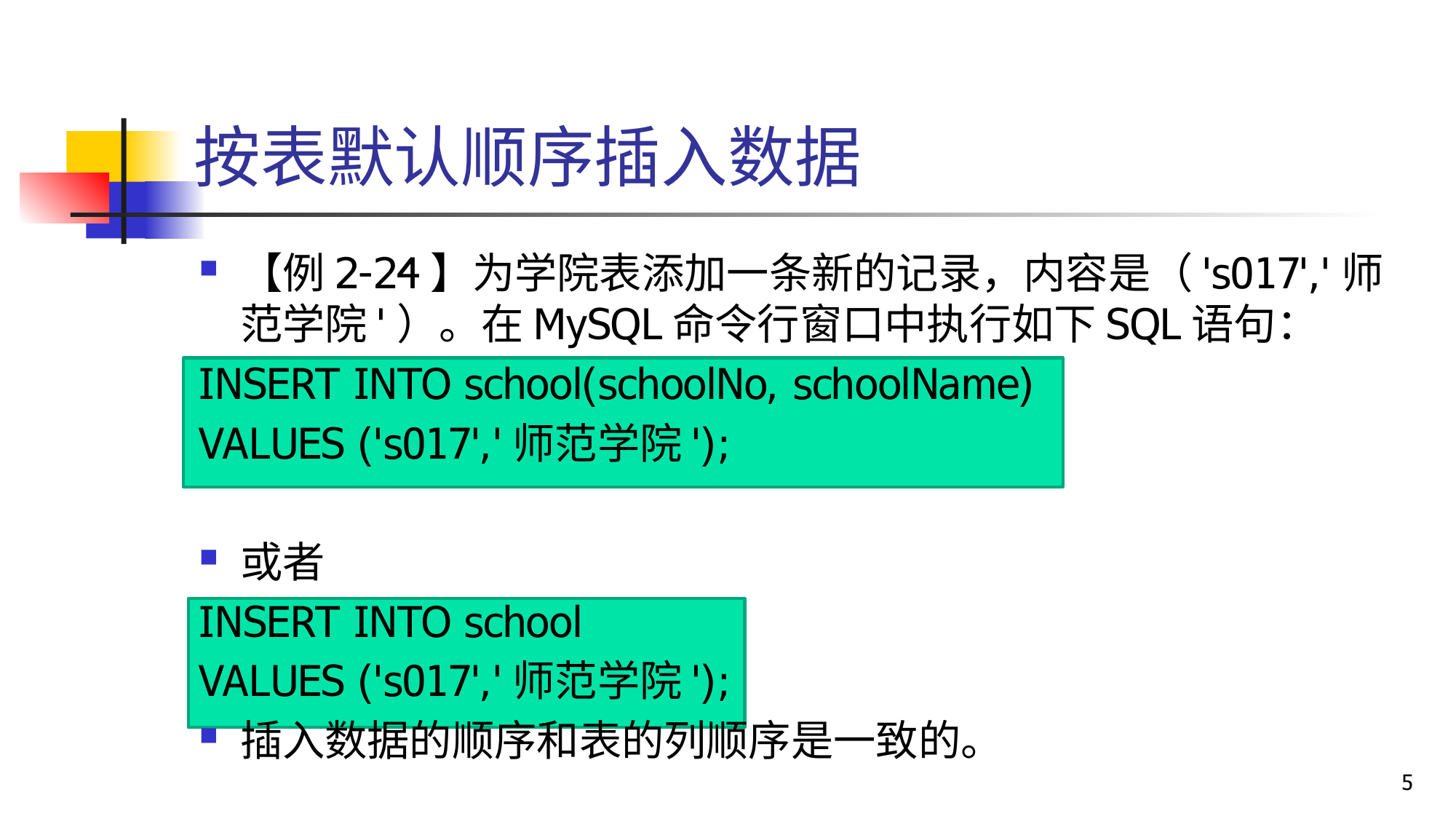

# 按表默认顺序插入数据
【例2-24】为学院表添加一条新的记录，内容是（'s017','师范学院'）。在MySQL命令行窗口中执行如下SQL语句：
INSERT INTO school(schoolNo, schoolName)
VALUES ('s017','师范学院');

或者
INSERT INTO school
VALUES ('s017','师范学院');
插入数据的顺序和表的列顺序是一致的。

5